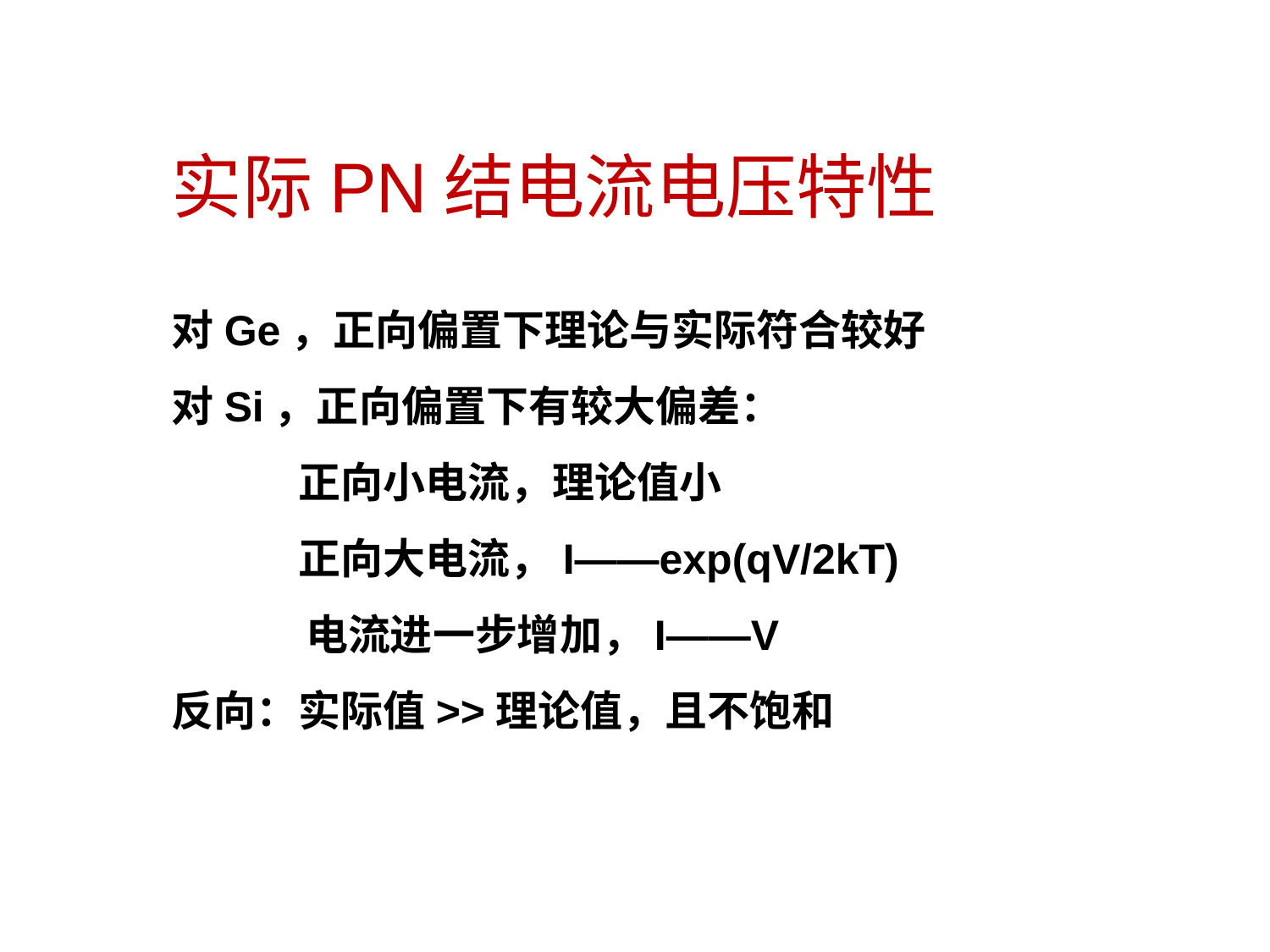

实际PN结电流电压特性

对Ge，正向偏置下理论与实际符合较好
对Si，正向偏置下有较大偏差：
　　　正向小电流，理论值小
　　　正向大电流，I——exp(qV/2kT)
             电流进一步增加，I——V
反向：实际值>>理论值，且不饱和
30